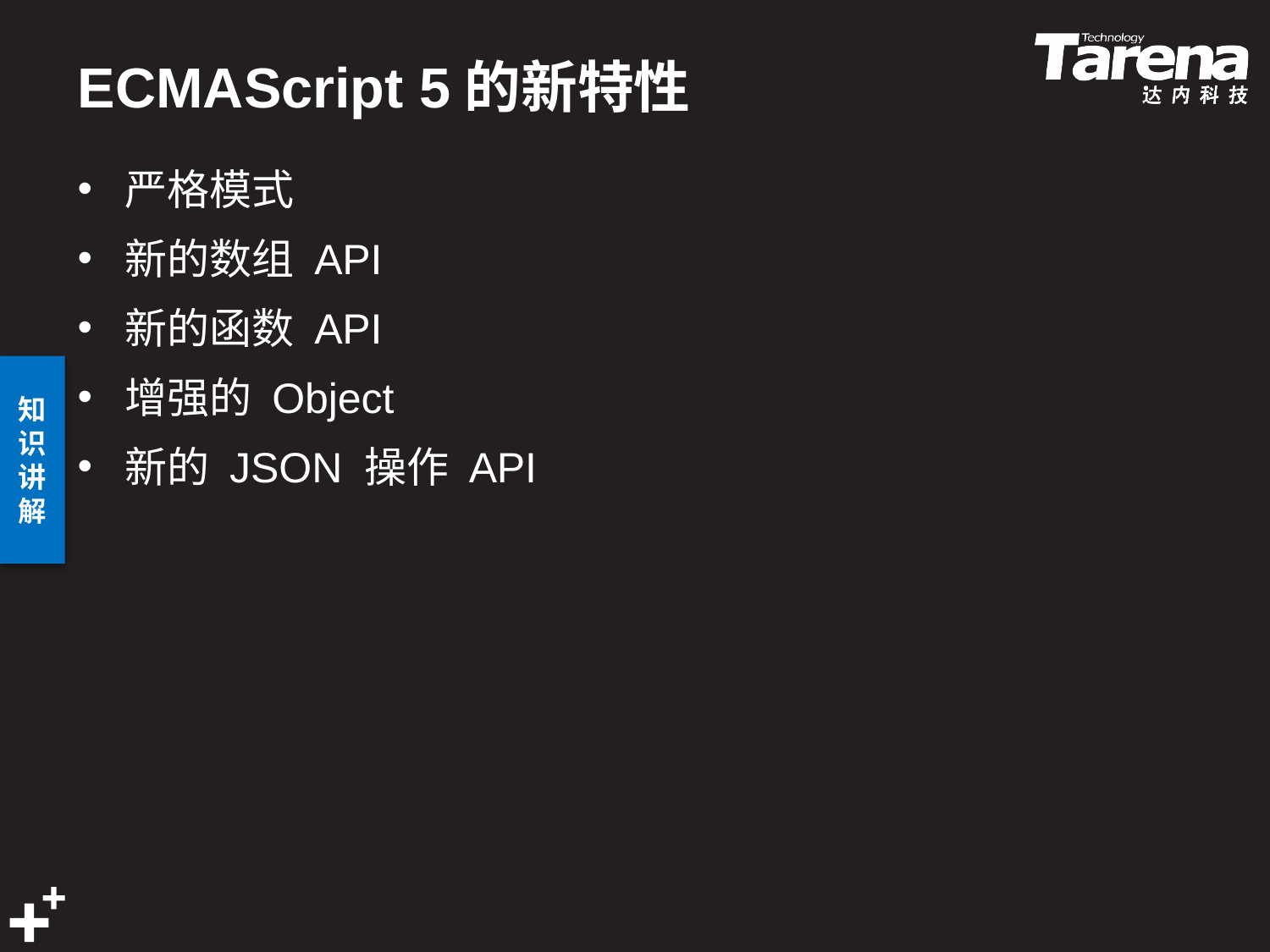

# ECMAScript 5的新特性
严格模式
新的数组 API
新的函数 API
增强的 Object
新的 JSON 操作 API